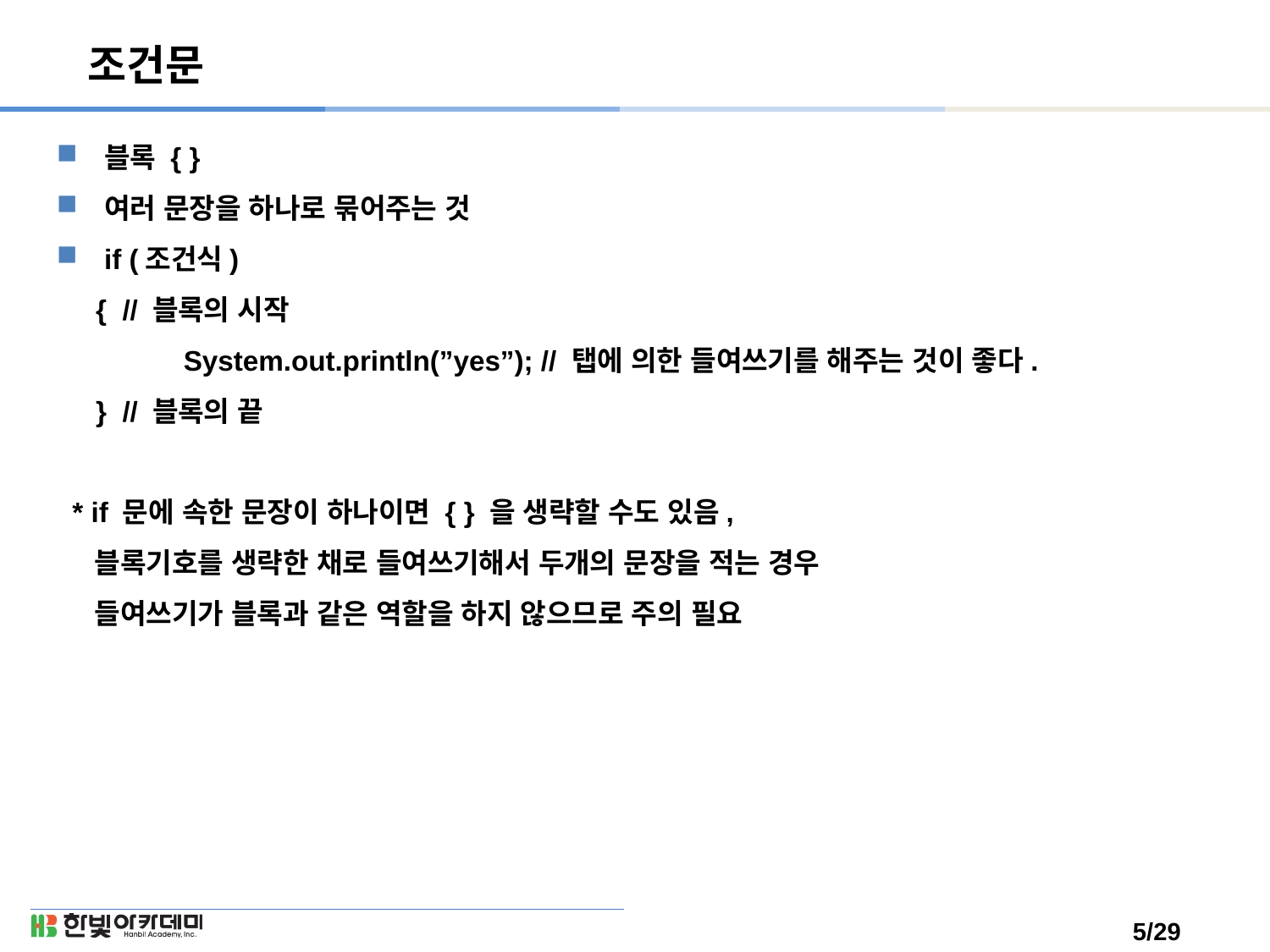

# 조건문
블록 { }
여러 문장을 하나로 묶어주는 것
if (조건식)
     {  // 블록의 시작
	System.out.println(”yes”); // 탭에 의한 들여쓰기를 해주는 것이 좋다.
     }  // 블록의 끝

  * if 문에 속한 문장이 하나이면 { } 을 생략할 수도 있음,
    블록기호를 생략한 채로 들여쓰기해서 두개의 문장을 적는 경우
    들여쓰기가 블록과 같은 역할을 하지 않으므로 주의 필요